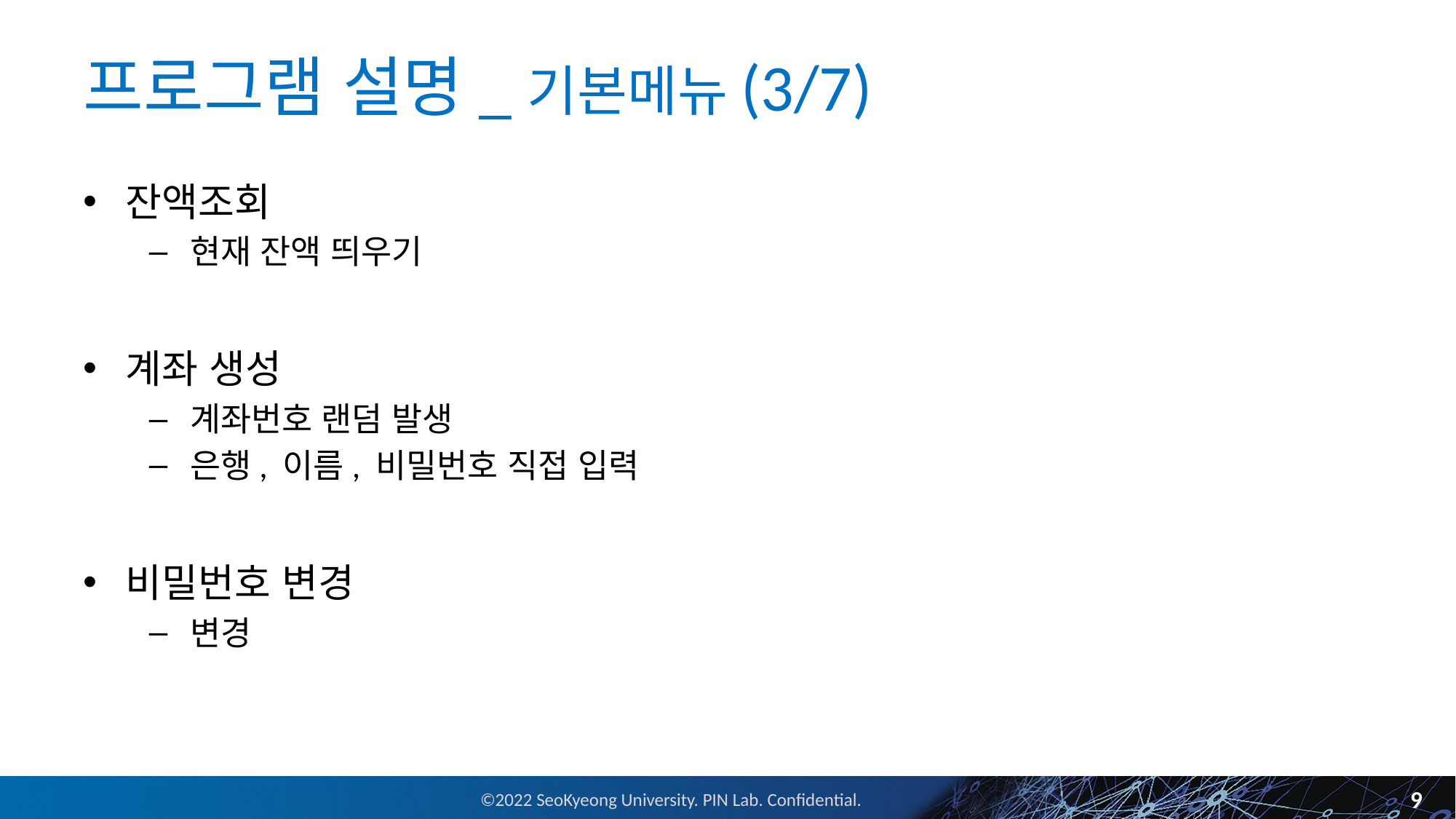

# 프로그램 설명_기본메뉴(3/7)
잔액조회
현재 잔액 띄우기

계좌 생성
계좌번호 랜덤 발생
은행, 이름, 비밀번호 직접 입력

비밀번호 변경
변경

9